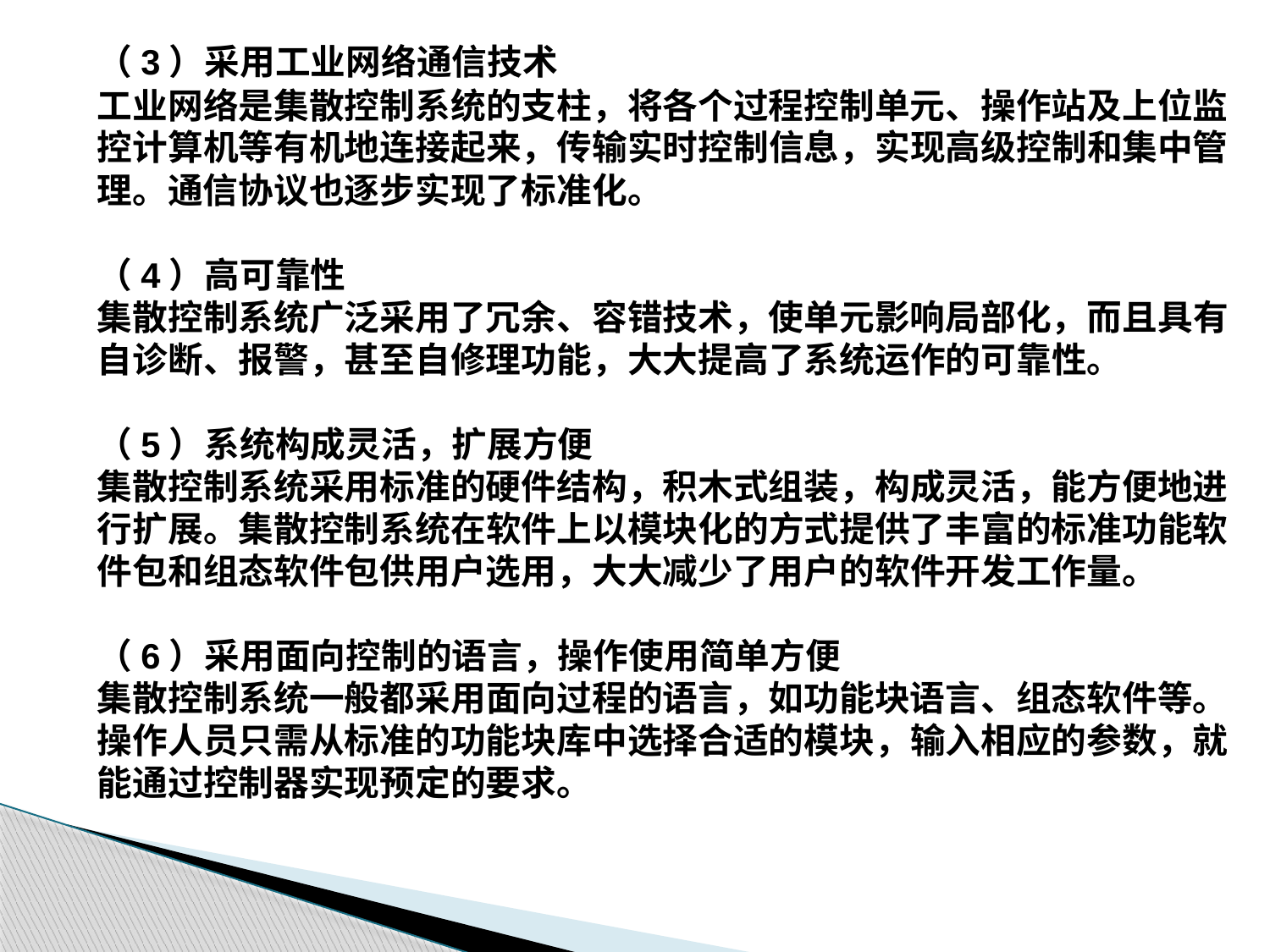

（3）采用工业网络通信技术
	工业网络是集散控制系统的支柱，将各个过程控制单元、操作站及上位监控计算机等有机地连接起来，传输实时控制信息，实现高级控制和集中管理。通信协议也逐步实现了标准化。

	（4）高可靠性
	集散控制系统广泛采用了冗余、容错技术，使单元影响局部化，而且具有自诊断、报警，甚至自修理功能，大大提高了系统运作的可靠性。

	（5）系统构成灵活，扩展方便
	集散控制系统采用标准的硬件结构，积木式组装，构成灵活，能方便地进行扩展。集散控制系统在软件上以模块化的方式提供了丰富的标准功能软件包和组态软件包供用户选用，大大减少了用户的软件开发工作量。

	（6）采用面向控制的语言，操作使用简单方便
	集散控制系统一般都采用面向过程的语言，如功能块语言、组态软件等。操作人员只需从标准的功能块库中选择合适的模块，输入相应的参数，就能通过控制器实现预定的要求。